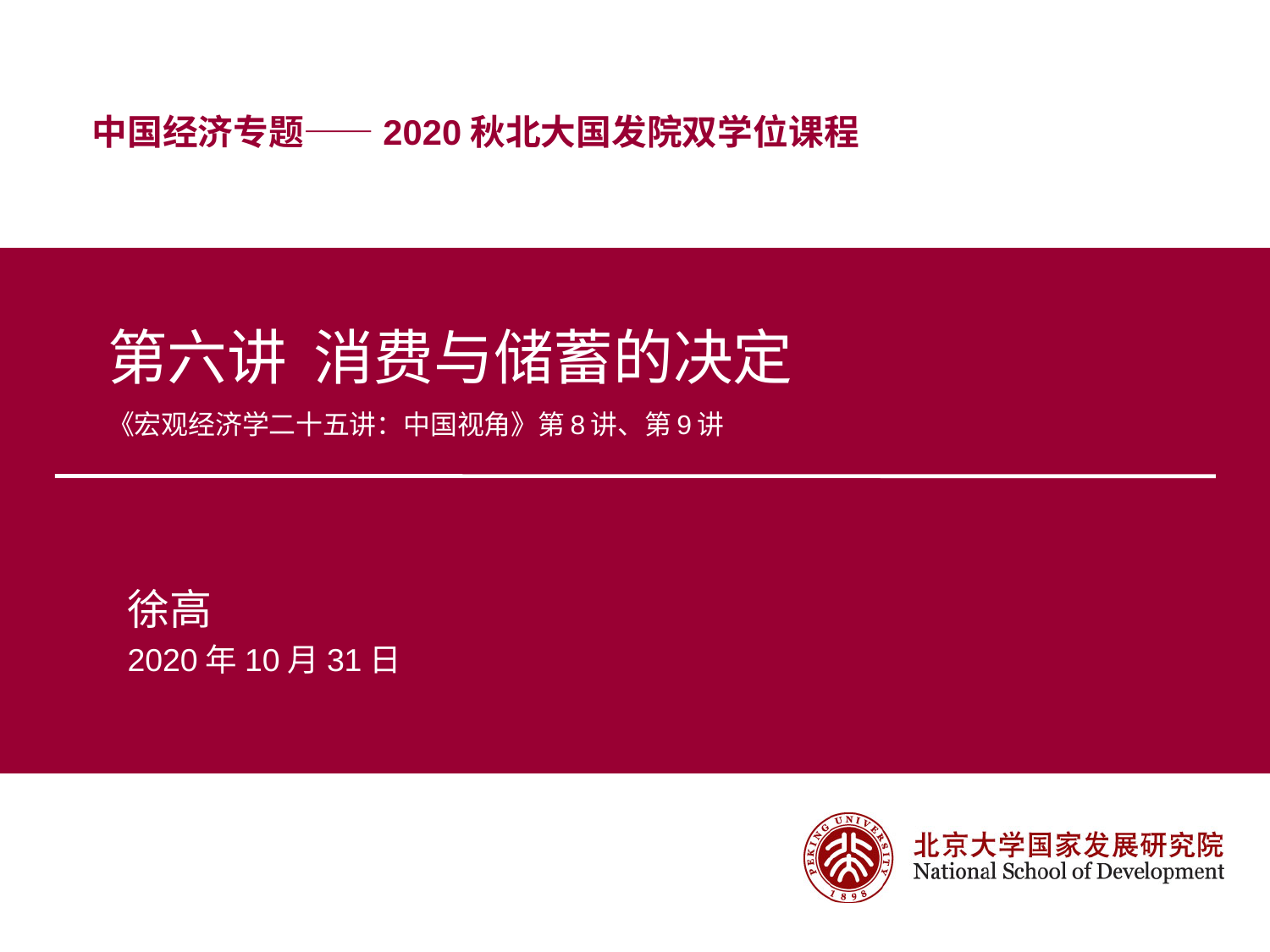

# 第六讲  消费与储蓄的决定 《宏观经济学二十五讲：中国视角》第8讲、第9讲

徐高
2020年10月31日